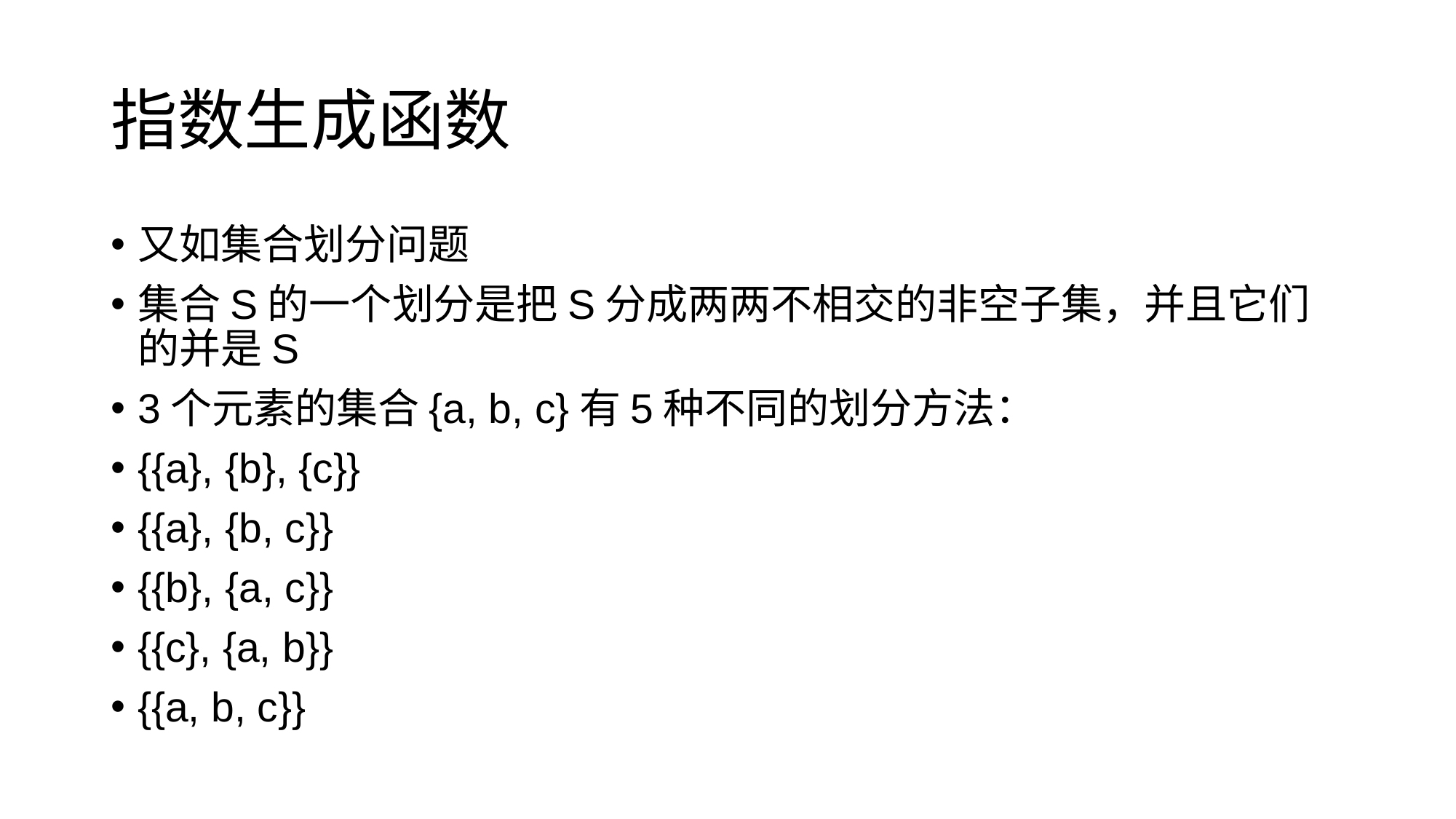

# 指数生成函数
又如集合划分问题
集合S的一个划分是把S分成两两不相交的非空子集，并且它们的并是S
3个元素的集合{a, b, c}有5种不同的划分方法：
{{a}, {b}, {c}}
{{a}, {b, c}}
{{b}, {a, c}}
{{c}, {a, b}}
{{a, b, c}}